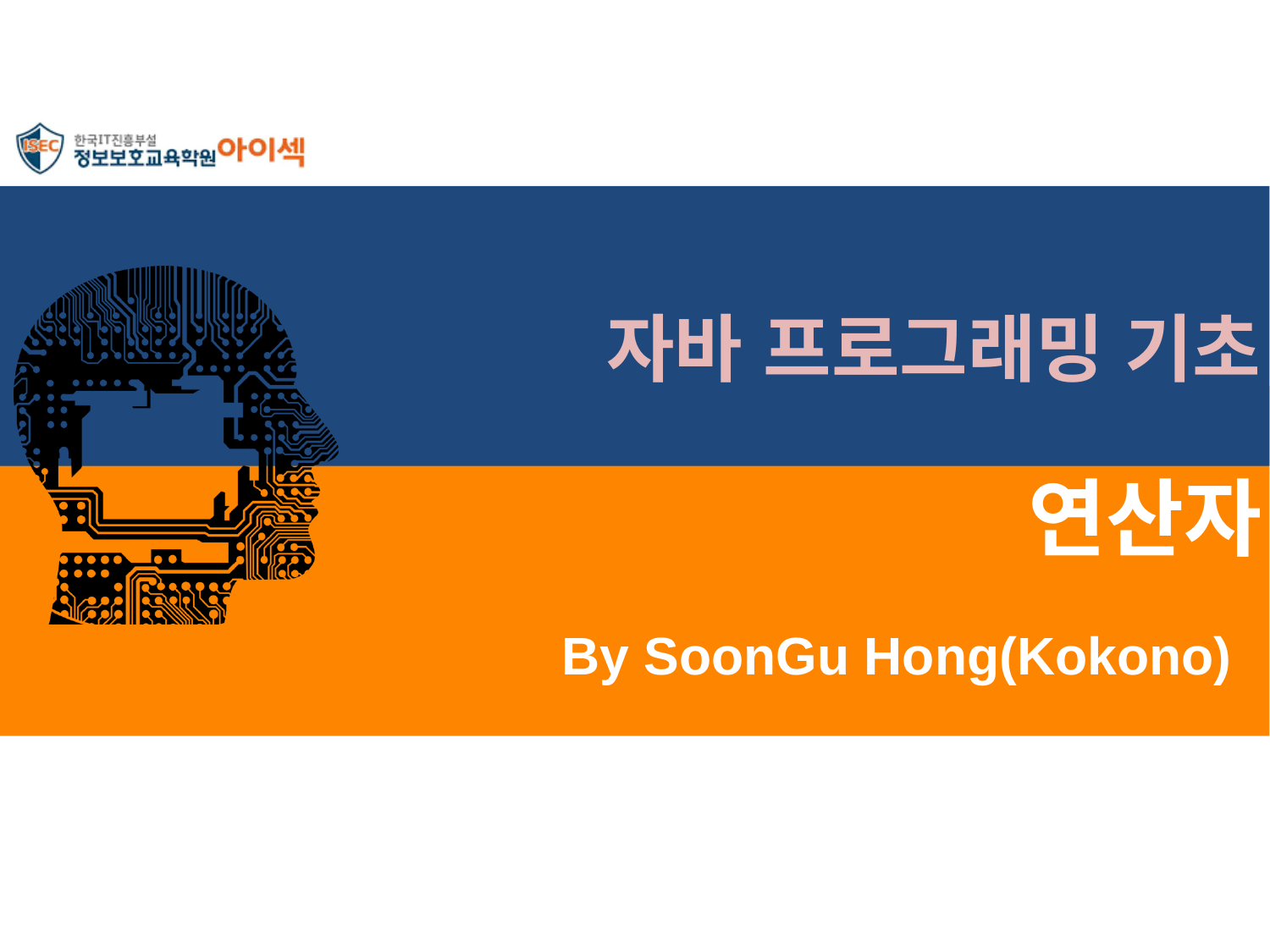

자바 프로그래밍 기초
# 연산자
By SoonGu Hong(Kokono)